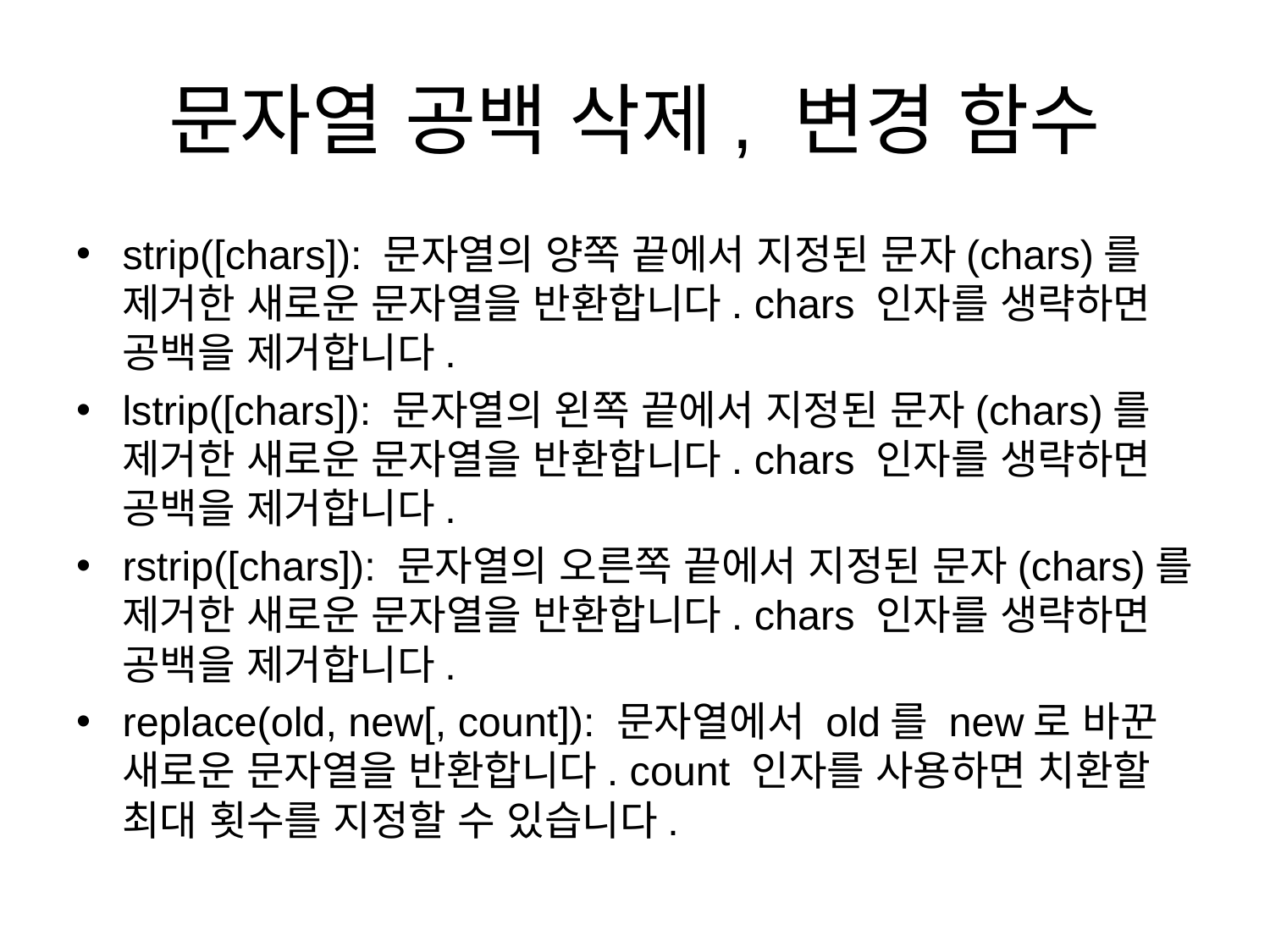

# 문자열 공백 삭제, 변경 함수
strip([chars]): 문자열의 양쪽 끝에서 지정된 문자(chars)를 제거한 새로운 문자열을 반환합니다. chars 인자를 생략하면 공백을 제거합니다.
lstrip([chars]): 문자열의 왼쪽 끝에서 지정된 문자(chars)를 제거한 새로운 문자열을 반환합니다. chars 인자를 생략하면 공백을 제거합니다.
rstrip([chars]): 문자열의 오른쪽 끝에서 지정된 문자(chars)를 제거한 새로운 문자열을 반환합니다. chars 인자를 생략하면 공백을 제거합니다.
replace(old, new[, count]): 문자열에서 old를 new로 바꾼 새로운 문자열을 반환합니다. count 인자를 사용하면 치환할 최대 횟수를 지정할 수 있습니다.